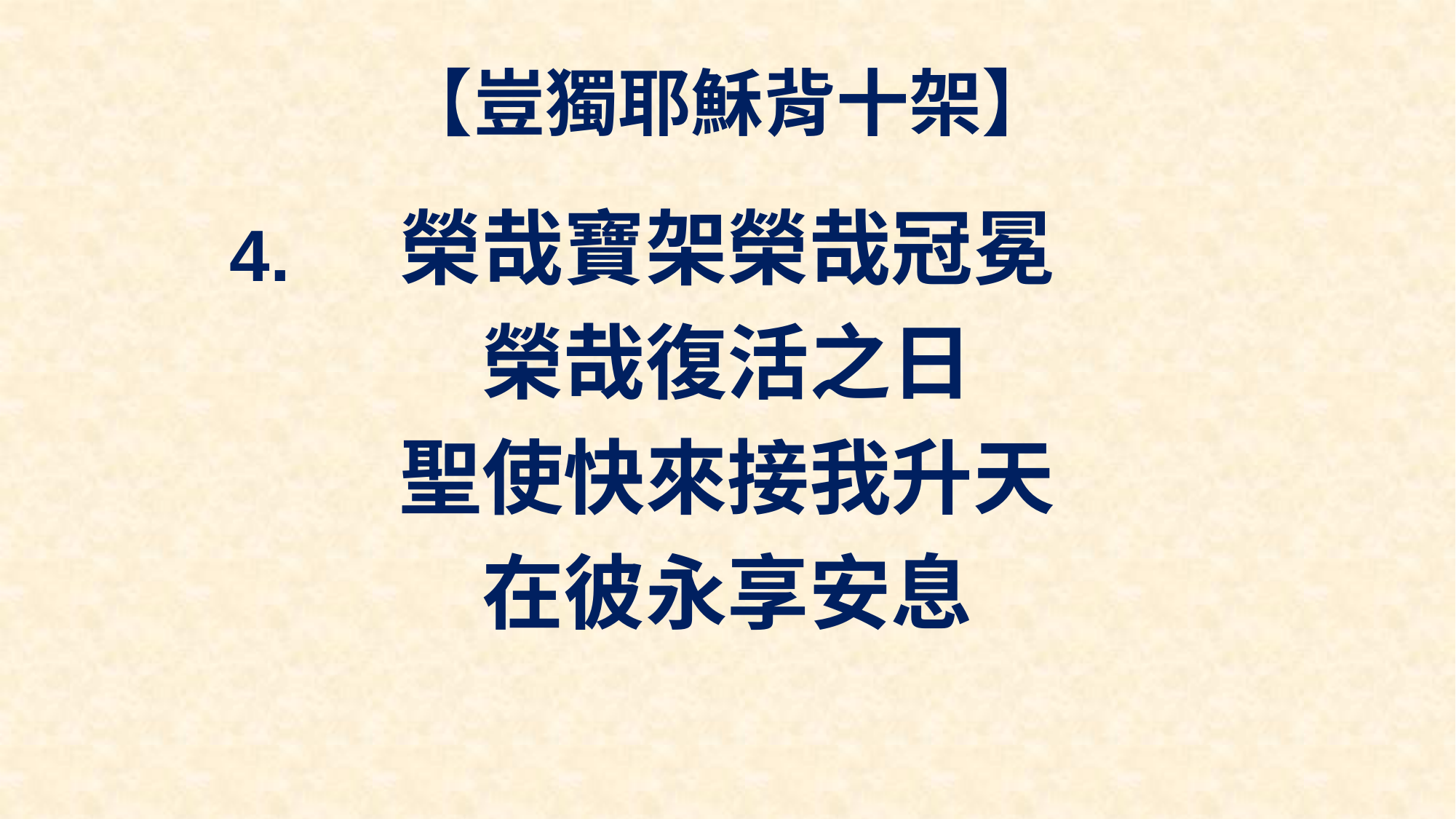

# 【豈獨耶穌背十架】
榮哉寶架榮哉冠冕
榮哉復活之日
聖使快來接我升天
在彼永享安息
4.